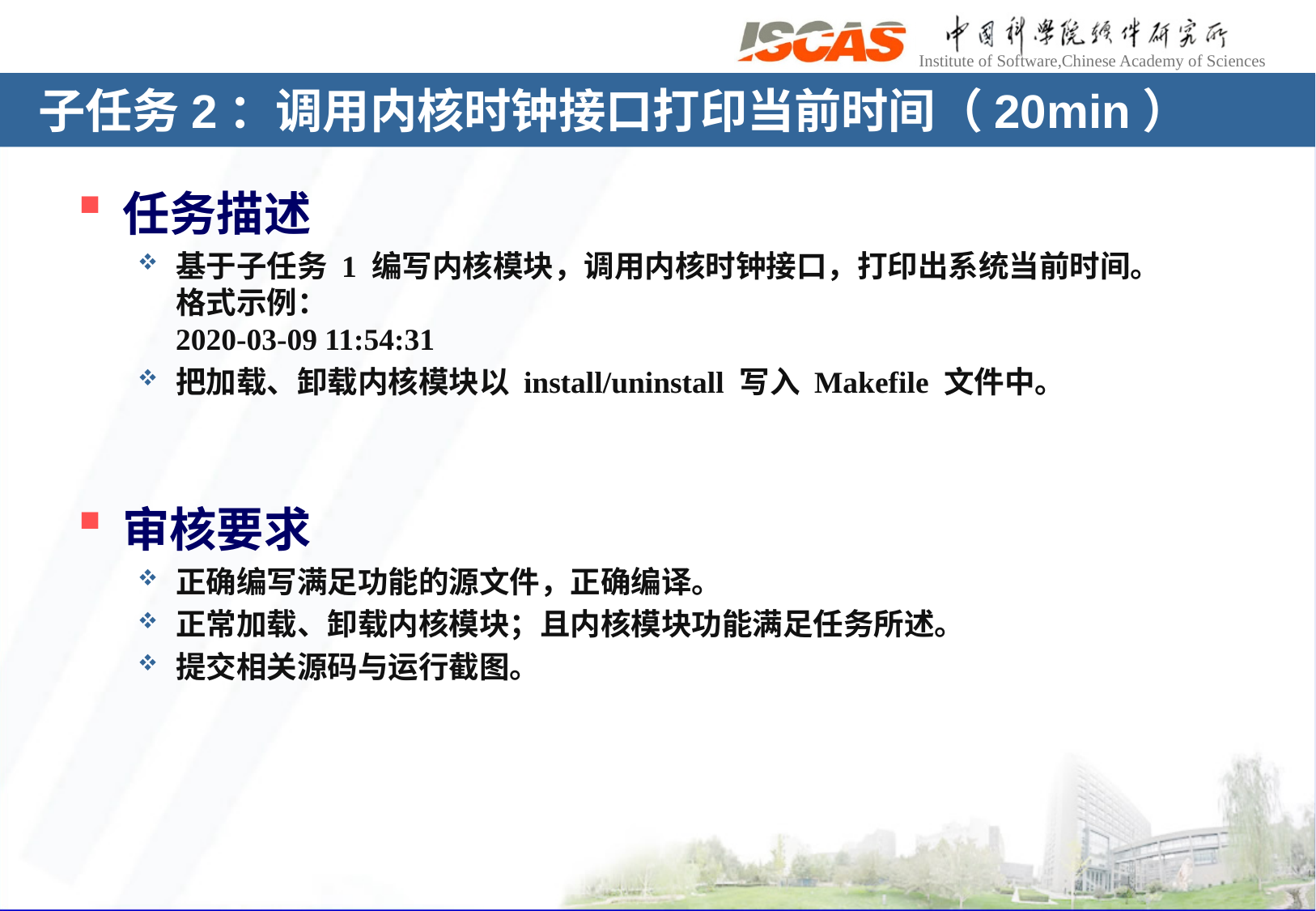

# 子任务2：调用内核时钟接口打印当前时间（20min）
任务描述
基于子任务 1 编写内核模块，调用内核时钟接口，打印出系统当前时间。
格式示例：
2020-03-09 11:54:31
把加载、卸载内核模块以 install/uninstall 写入 Makefile 文件中。

审核要求
正确编写满足功能的源文件，正确编译。
正常加载、卸载内核模块；且内核模块功能满足任务所述。
提交相关源码与运行截图。